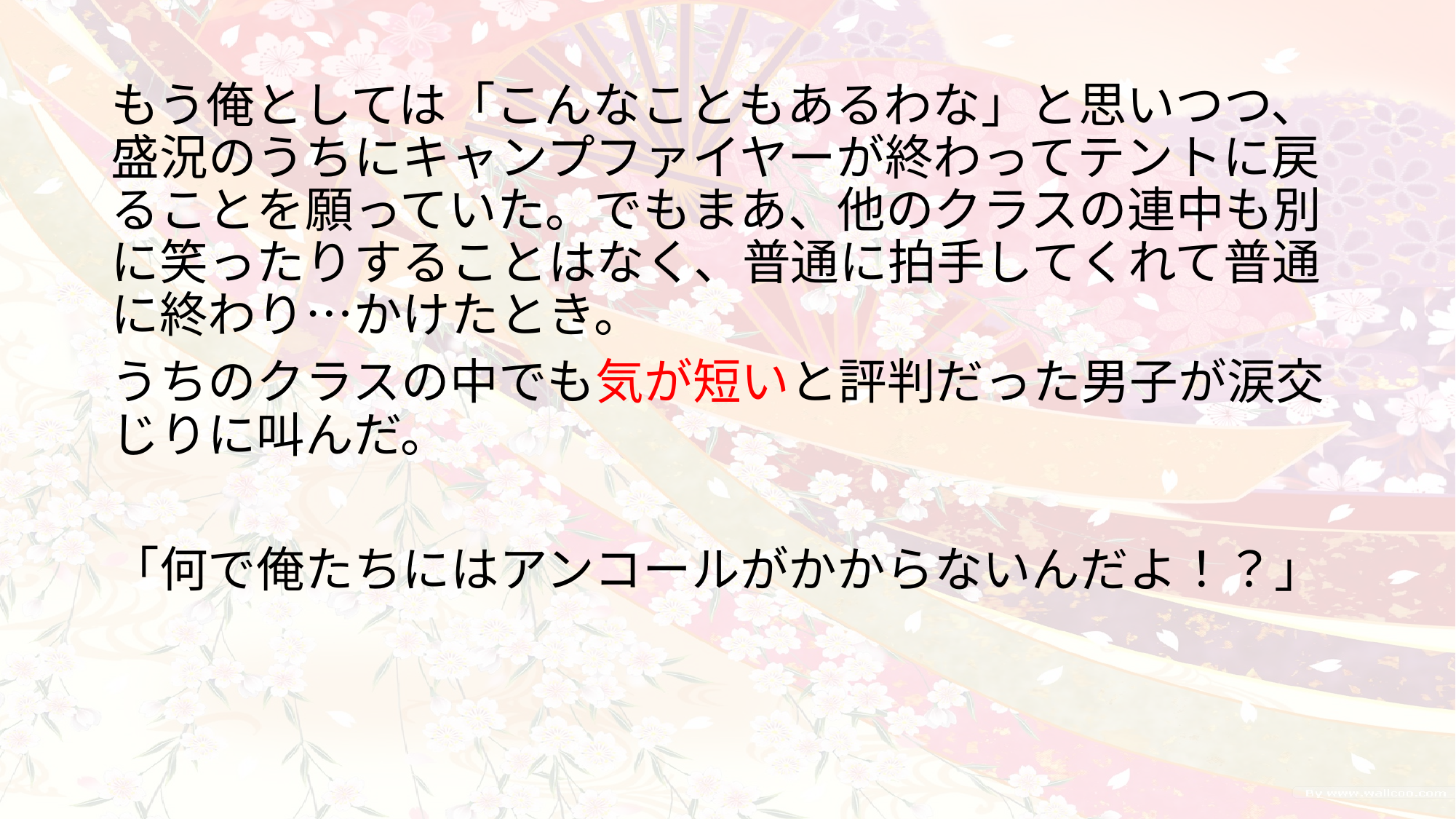

もう俺としては「こんなこともあるわな」と思いつつ、盛況のうちにキャンプファイヤーが終わってテントに戻ることを願っていた。でもまあ、他のクラスの連中も別に笑ったりすることはなく、普通に拍手してくれて普通に終わり…かけたとき。
うちのクラスの中でも気が短いと評判だった男子が涙交じりに叫んだ。

「何で俺たちにはアンコールがかからないんだよ！？」